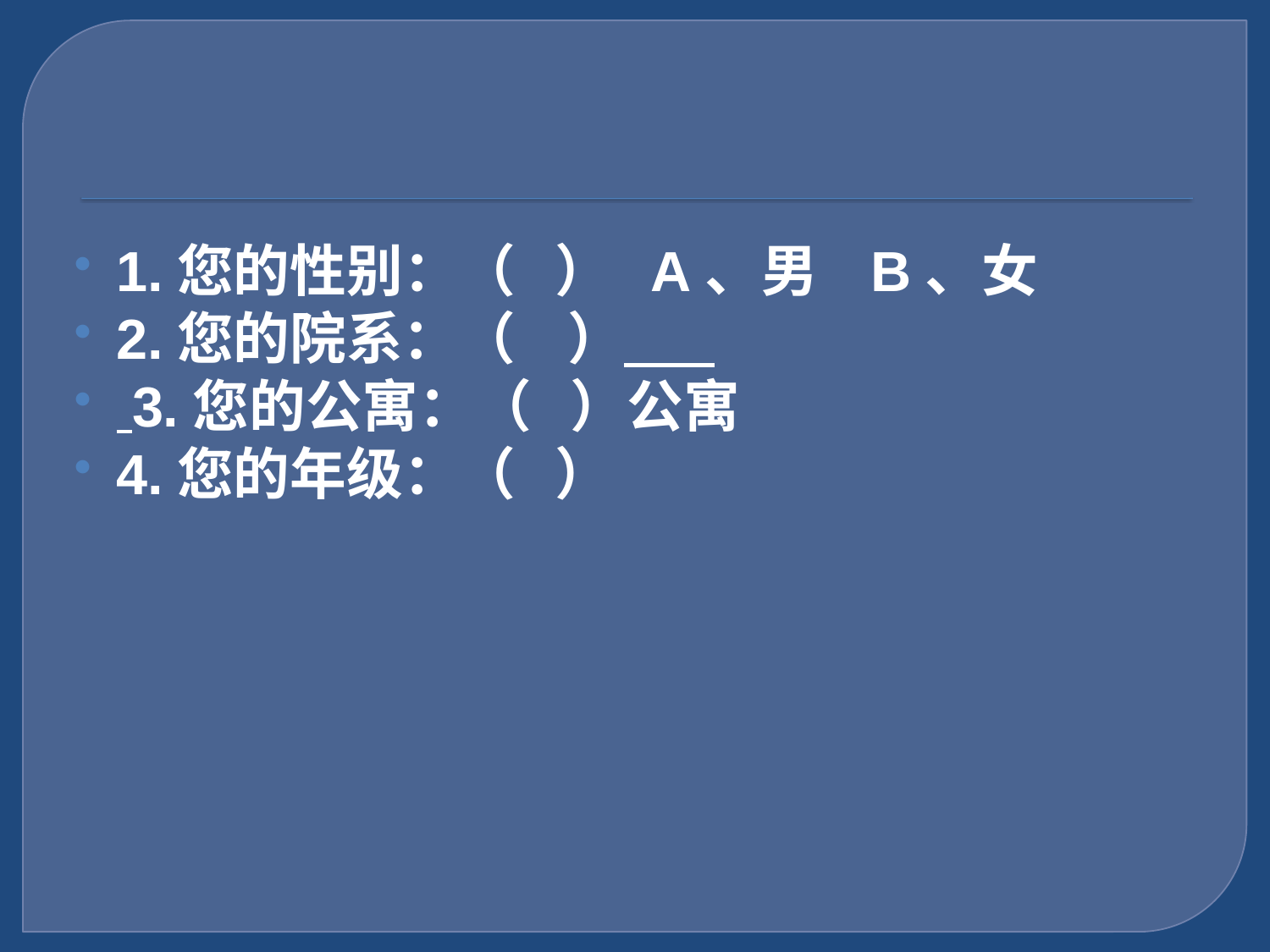

#
1.您的性别：（   ）  A、男   B、女
2.您的院系：（    ）
 3.您的公寓：（   ）公寓
4.您的年级：（   ）